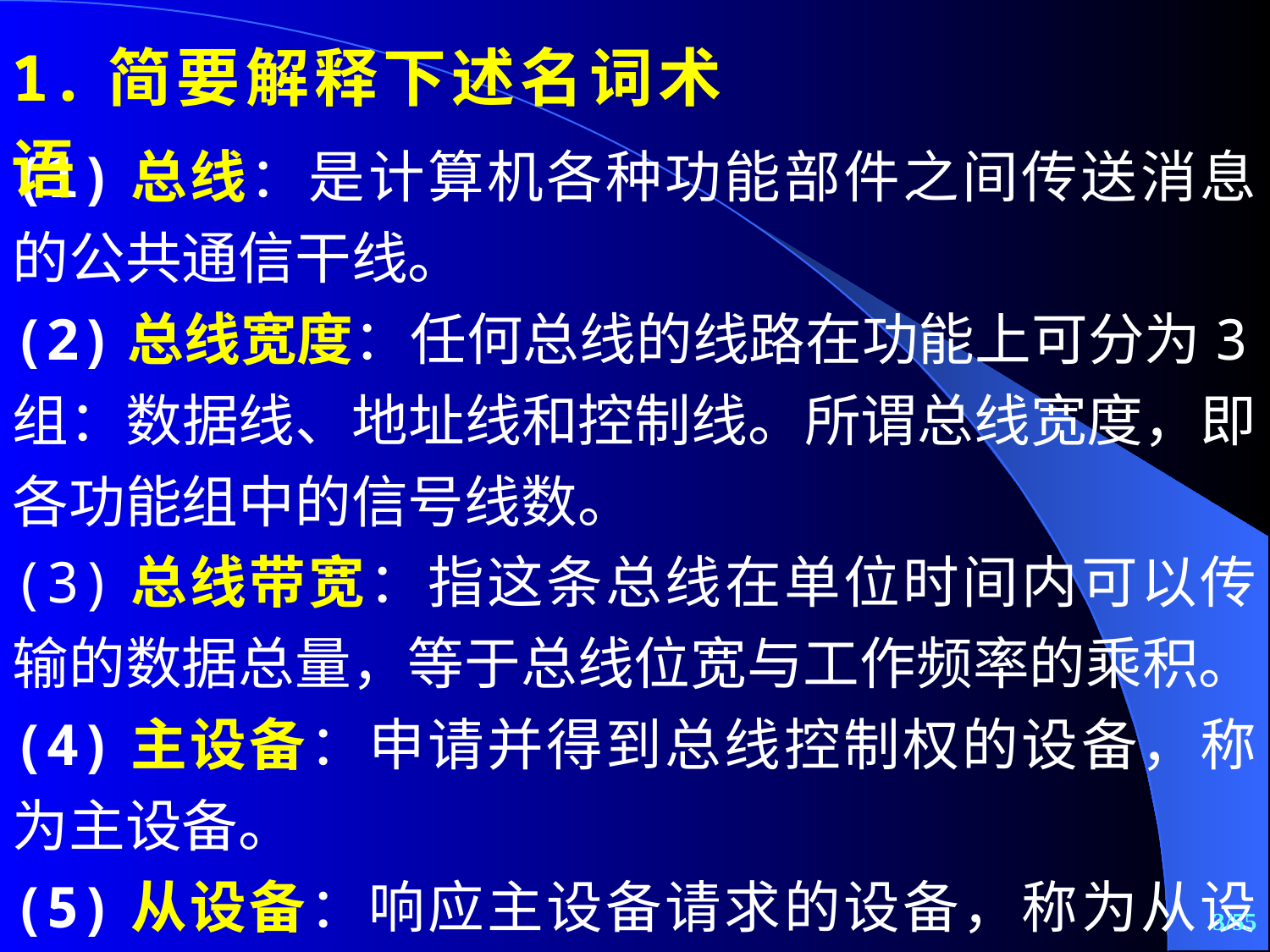

1.简要解释下述名词术语
(1)总线：是计算机各种功能部件之间传送消息的公共通信干线。
(2)总线宽度：任何总线的线路在功能上可分为3组：数据线、地址线和控制线。所谓总线宽度，即各功能组中的信号线数。
(3)总线带宽：指这条总线在单位时间内可以传输的数据总量，等于总线位宽与工作频率的乘积。
(4)主设备：申请并得到总线控制权的设备，称为主设备。
(5)从设备：响应主设备请求的设备，称为从设备。

3/55